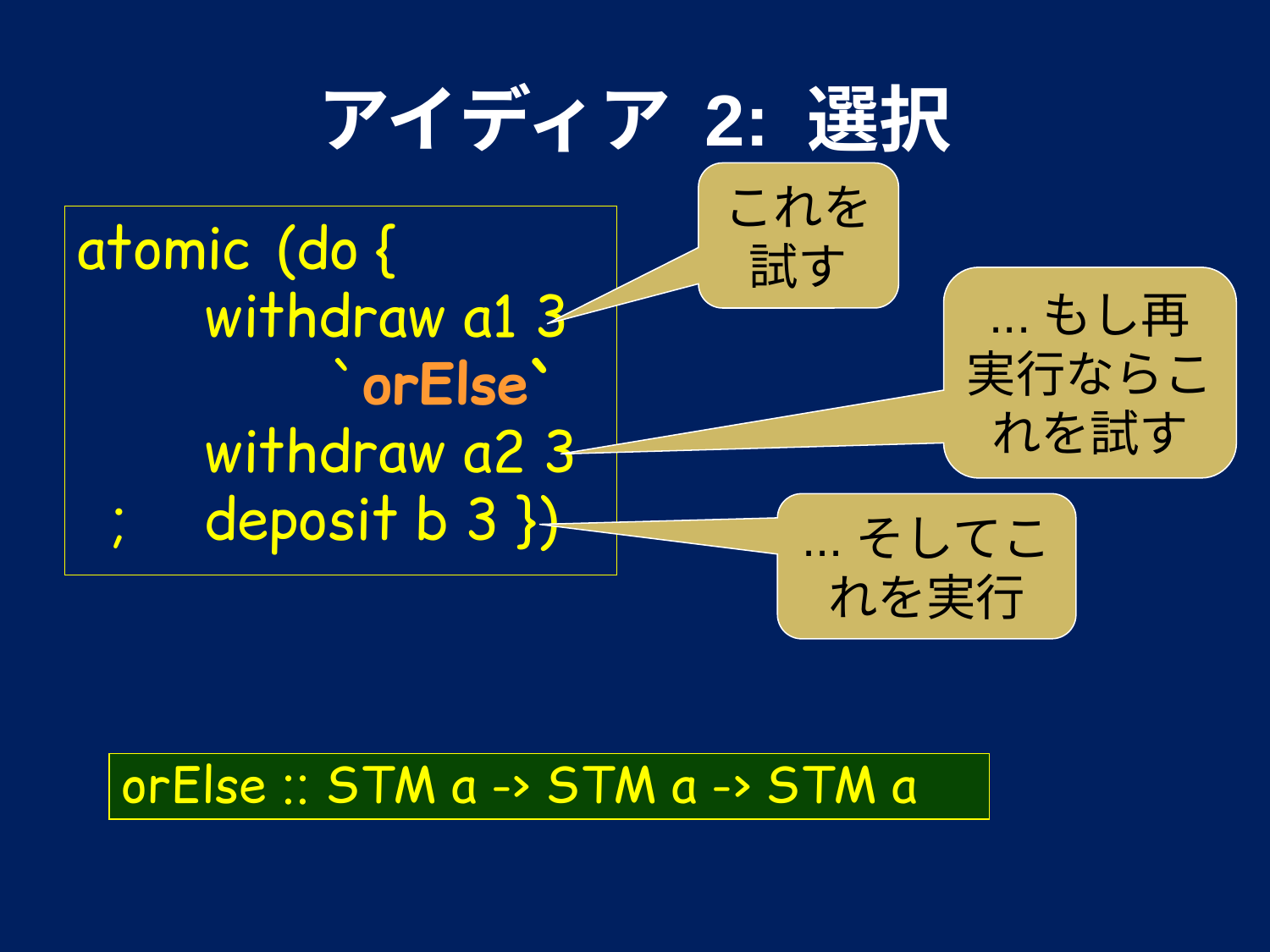

# アイディア 2: 選択
これを試す
atomic (do {
	withdraw a1 3			`orElse`
	withdraw a2 3
  ;	deposit b 3 })
...もし再実行ならこれを試す
...そしてこれを実行
orElse :: STM a -> STM a -> STM a